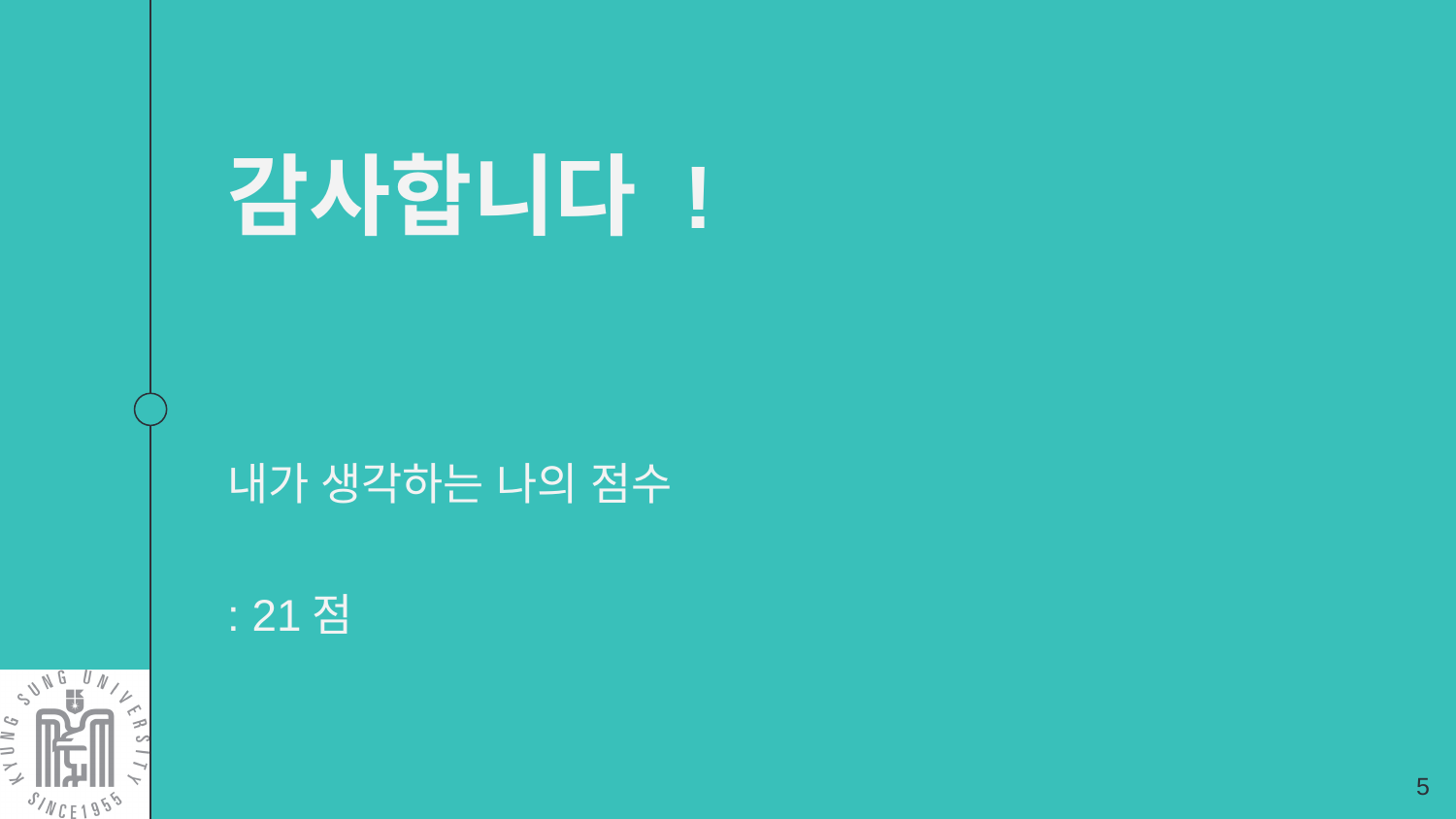

감사합니다 !
내가 생각하는 나의 점수

: 21점
5